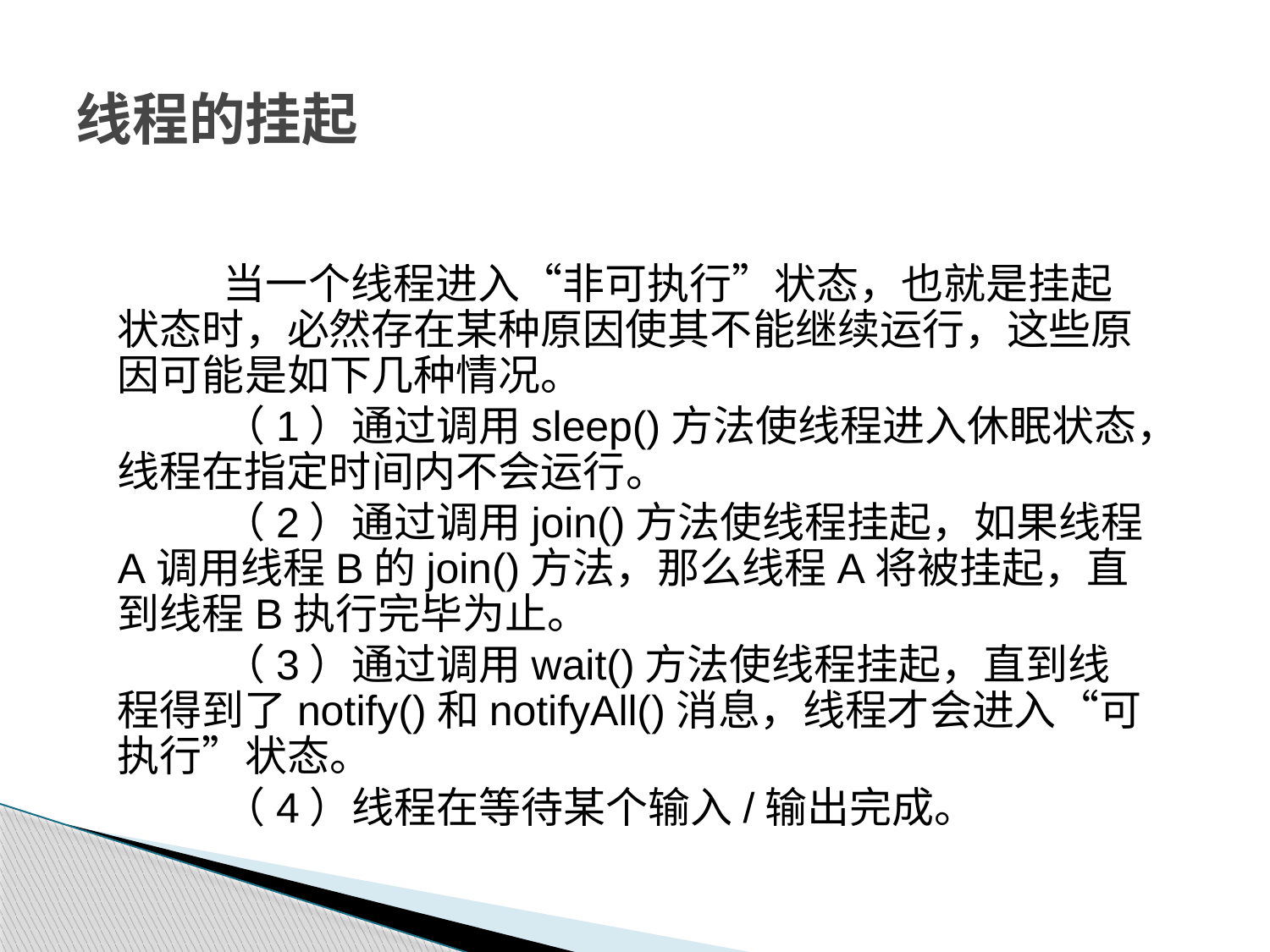

# 线程的挂起
当一个线程进入“非可执行”状态，也就是挂起状态时，必然存在某种原因使其不能继续运行，这些原因可能是如下几种情况。
（1）通过调用sleep()方法使线程进入休眠状态，线程在指定时间内不会运行。
（2）通过调用join()方法使线程挂起，如果线程A调用线程B的join()方法，那么线程A将被挂起，直到线程B执行完毕为止。
（3）通过调用wait()方法使线程挂起，直到线程得到了notify()和notifyAll()消息，线程才会进入“可执行”状态。
（4）线程在等待某个输入/输出完成。